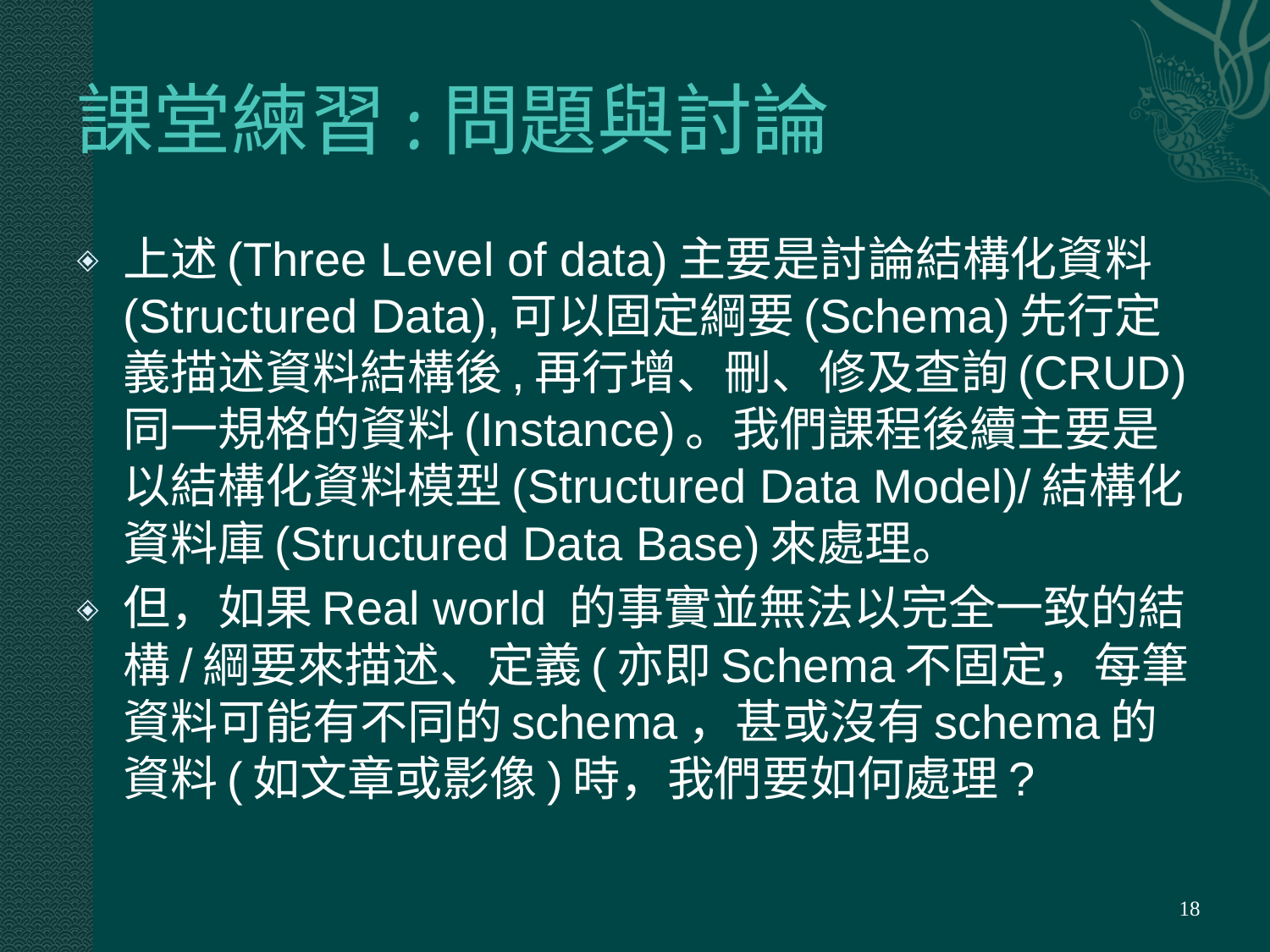

# 課堂練習:問題與討論
上述(Three Level of data)主要是討論結構化資料(Structured Data),可以固定綱要(Schema)先行定義描述資料結構後,再行增、刪、修及查詢(CRUD)同一規格的資料(Instance)。我們課程後續主要是以結構化資料模型(Structured Data Model)/結構化資料庫(Structured Data Base)來處理。
但，如果Real world 的事實並無法以完全一致的結構/綱要來描述、定義(亦即Schema不固定，每筆資料可能有不同的schema，甚或沒有schema的資料(如文章或影像)時，我們要如何處理?
18